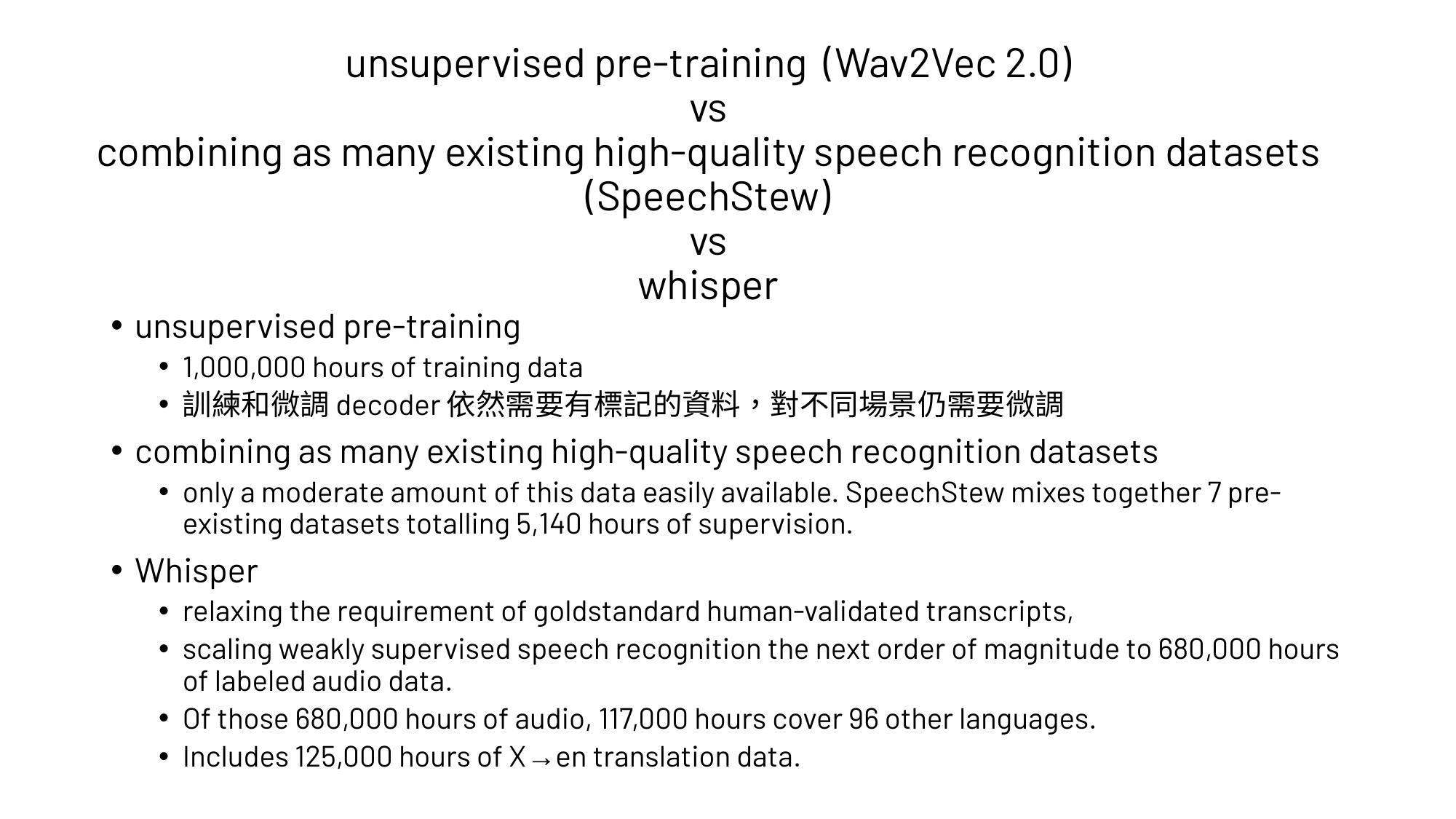

# unsupervised pre-training  (Wav2Vec 2.0) vs combining as many existing high-quality speech recognition datasets (SpeechStew) vs whisper
unsupervised pre-training
1,000,000 hours of training data
訓練和微調decoder依然需要有標記的資料，對不同場景仍需要微調
combining as many existing high-quality speech recognition datasets
only a moderate amount of this data easily available. SpeechStew mixes together 7 pre-existing datasets totalling 5,140 hours of supervision.
Whisper
relaxing the requirement of goldstandard human-validated transcripts,
scaling weakly supervised speech recognition the next order of magnitude to 680,000 hours of labeled audio data.
Of those 680,000 hours of audio, 117,000 hours cover 96 other languages.
Includes 125,000 hours of X→en translation data.